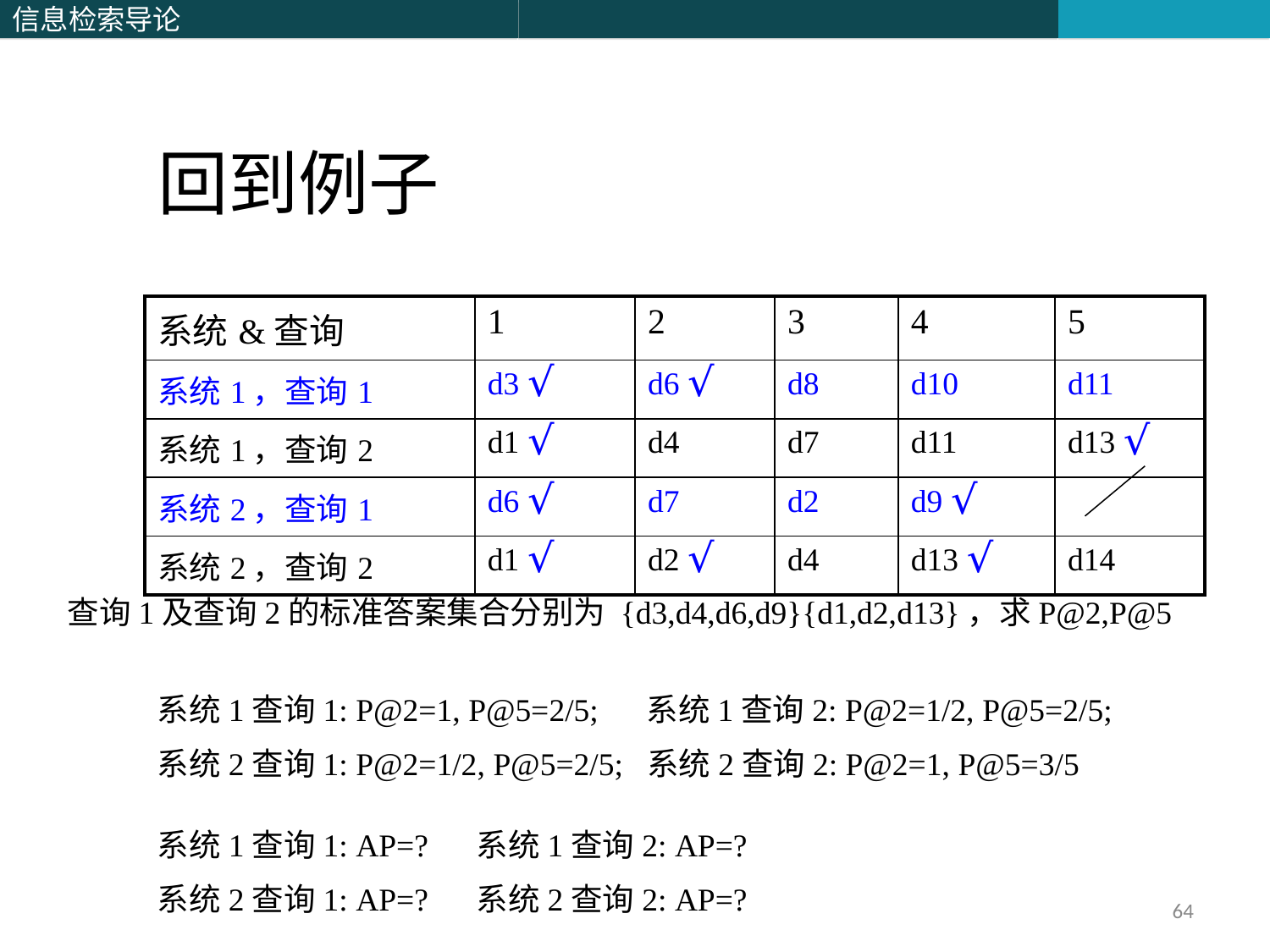

# 回到例子
| 系统&查询 | 1 | 2 | 3 | 4 | 5 |
| --- | --- | --- | --- | --- | --- |
| 系统1，查询1 | d3 √ | d6 √ | d8 | d10 | d11 |
| 系统1，查询2 | d1 √ | d4 | d7 | d11 | d13 √ |
| 系统2，查询1 | d6 √ | d7 | d2 | d9 √ |  |
| 系统2，查询2 | d1 √ | d2 √ | d4 | d13 √ | d14 |

查询1及查询2的标准答案集合分别为 {d3,d4,d6,d9}{d1,d2,d13}，求P@2,P@5
系统1查询1: P@2=1, P@5=2/5;     系统1查询2: P@2=1/2, P@5=2/5;
系统2查询1: P@2=1/2, P@5=2/5;  系统2查询2: P@2=1, P@5=3/5
系统1查询1: AP=?     系统1查询2: AP=?
系统2查询1: AP=?     系统2查询2: AP=?
64